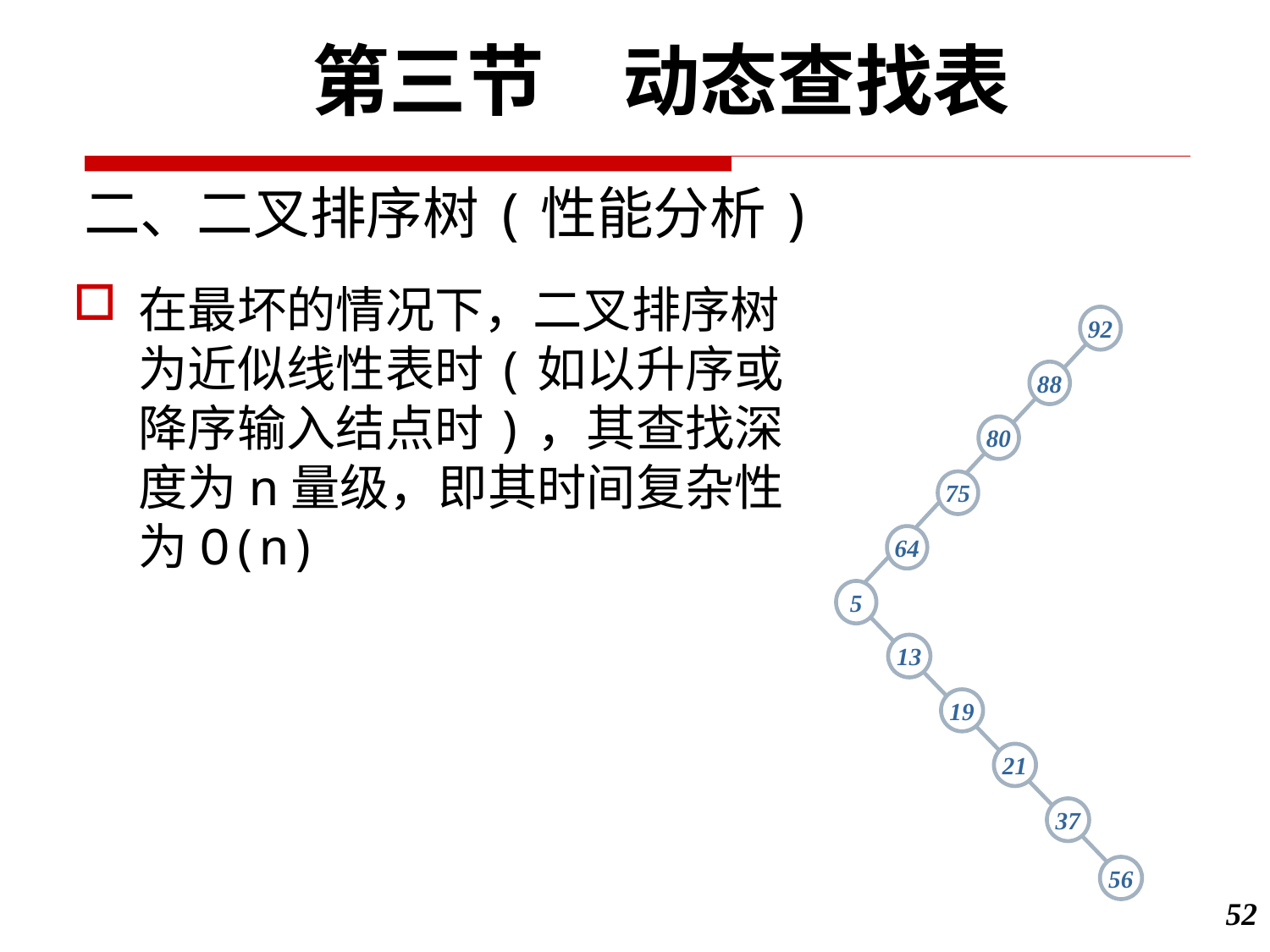

第三节　动态查找表
二、二叉排序树(性能分析)
在最坏的情况下，二叉排序树为近似线性表时(如以升序或降序输入结点时)，其查找深度为n量级，即其时间复杂性为O(n)
92

88
80
75
64
5

13
19
21
37
56
52